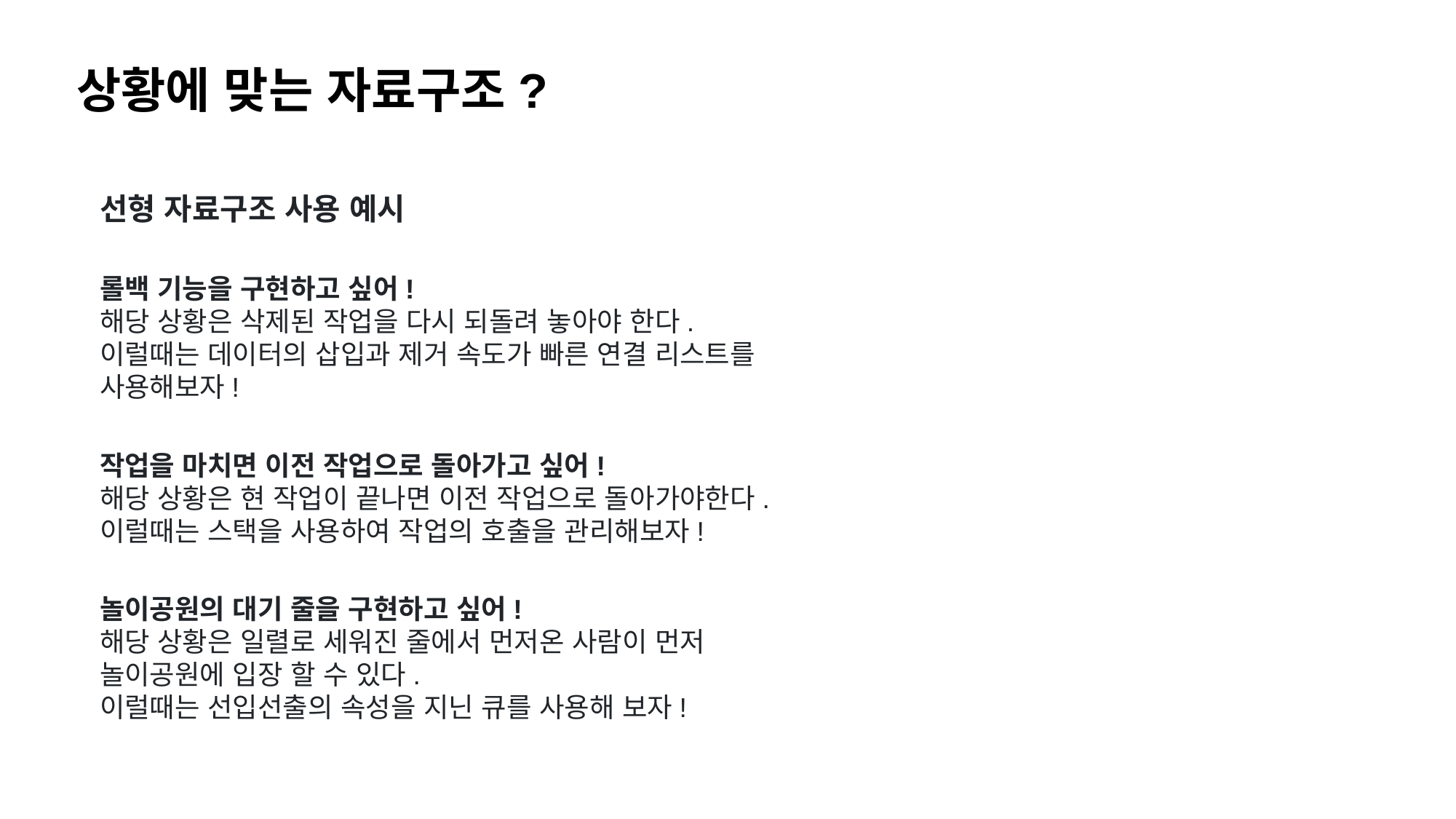

상황에 맞는 자료구조?
선형 자료구조 사용 예시
롤백 기능을 구현하고 싶어!
해당 상황은 삭제된 작업을 다시 되돌려 놓아야 한다.
이럴때는 데이터의 삽입과 제거 속도가 빠른 연결 리스트를 사용해보자!
작업을 마치면 이전 작업으로 돌아가고 싶어!
해당 상황은 현 작업이 끝나면 이전 작업으로 돌아가야한다.
이럴때는 스택을 사용하여 작업의 호출을 관리해보자!
놀이공원의 대기 줄을 구현하고 싶어!
해당 상황은 일렬로 세워진 줄에서 먼저온 사람이 먼저 놀이공원에 입장 할 수 있다.
이럴때는 선입선출의 속성을 지닌 큐를 사용해 보자!